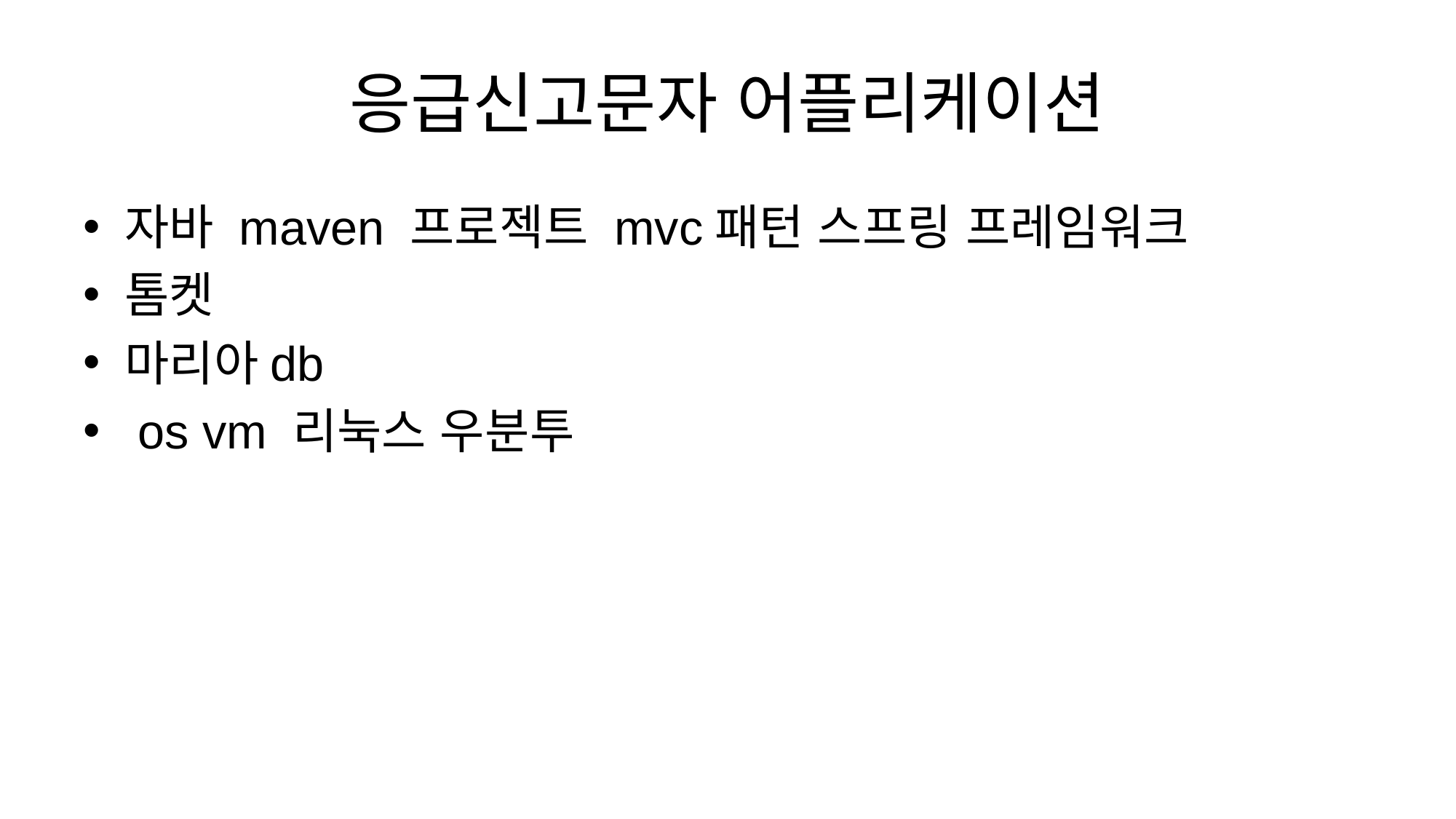

# 응급신고문자 어플리케이션
자바 maven 프로젝트 mvc패턴 스프링 프레임워크
톰켓
마리아db
 os vm 리눅스 우분투